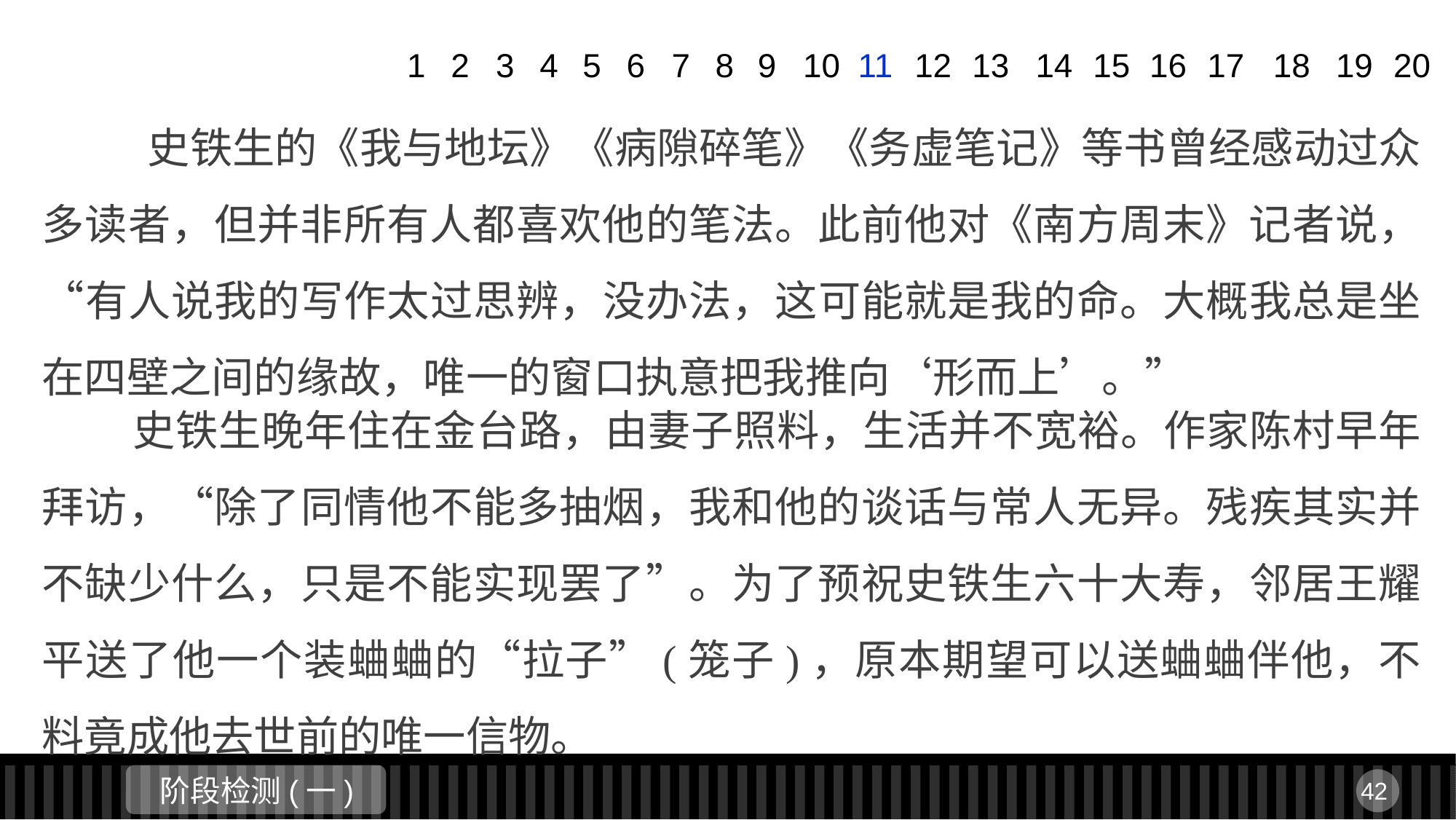

1
2
3
4
5
6
7
8
9
11
12
13
14
15
16
17
18
19
20
10
          史铁生的《我与地坛》《病隙碎笔》《务虚笔记》等书曾经感动过众多读者，但并非所有人都喜欢他的笔法。此前他对《南方周末》记者说，“有人说我的写作太过思辨，没办法，这可能就是我的命。大概我总是坐在四壁之间的缘故，唯一的窗口执意把我推向‘形而上’。”
        史铁生晚年住在金台路，由妻子照料，生活并不宽裕。作家陈村早年拜访，“除了同情他不能多抽烟，我和他的谈话与常人无异。残疾其实并不缺少什么，只是不能实现罢了”。为了预祝史铁生六十大寿，邻居王耀平送了他一个装蛐蛐的“拉子”(笼子)，原本期望可以送蛐蛐伴他，不料竟成他去世前的唯一信物。